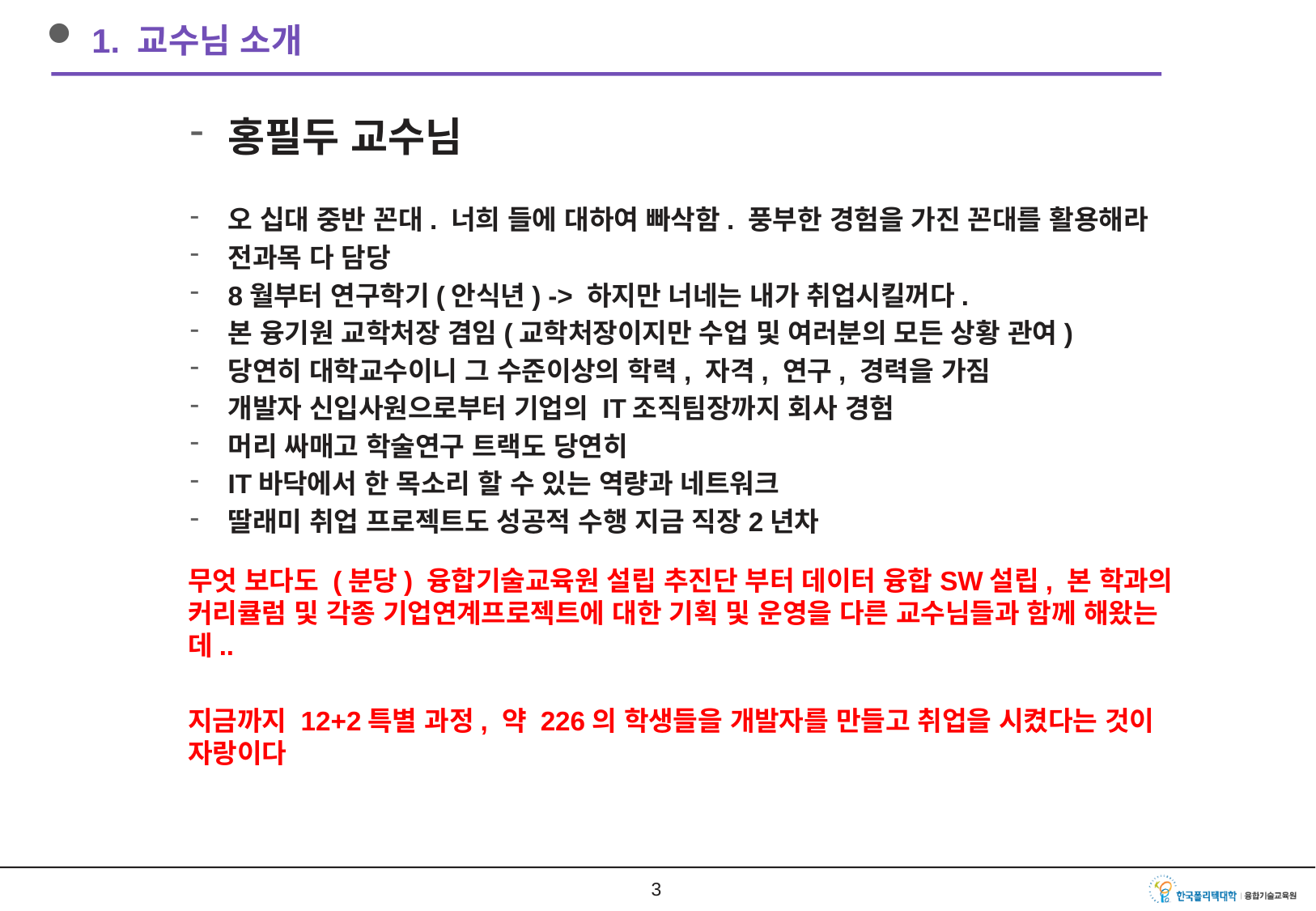

1. 교수님 소개
홍필두 교수님

오 십대 중반 꼰대. 너희 들에 대하여 빠삭함. 풍부한 경험을 가진 꼰대를 활용해라
전과목 다 담당
8월부터 연구학기(안식년) -> 하지만 너네는 내가 취업시킬꺼다.
본 융기원 교학처장 겸임(교학처장이지만 수업 및 여러분의 모든 상황 관여)
당연히 대학교수이니 그 수준이상의 학력, 자격, 연구, 경력을 가짐
개발자 신입사원으로부터 기업의 IT조직팀장까지 회사 경험
머리 싸매고 학술연구 트랙도 당연히
IT바닥에서 한 목소리 할 수 있는 역량과 네트워크
딸래미 취업 프로젝트도 성공적 수행 지금 직장2년차
무엇 보다도 (분당) 융합기술교육원 설립 추진단 부터 데이터 융합SW설립, 본 학과의 커리큘럼 및 각종 기업연계프로젝트에 대한 기획 및 운영을 다른 교수님들과 함께 해왔는데..

지금까지 12+2특별 과정, 약 226의 학생들을 개발자를 만들고 취업을 시켰다는 것이 자랑이다
3